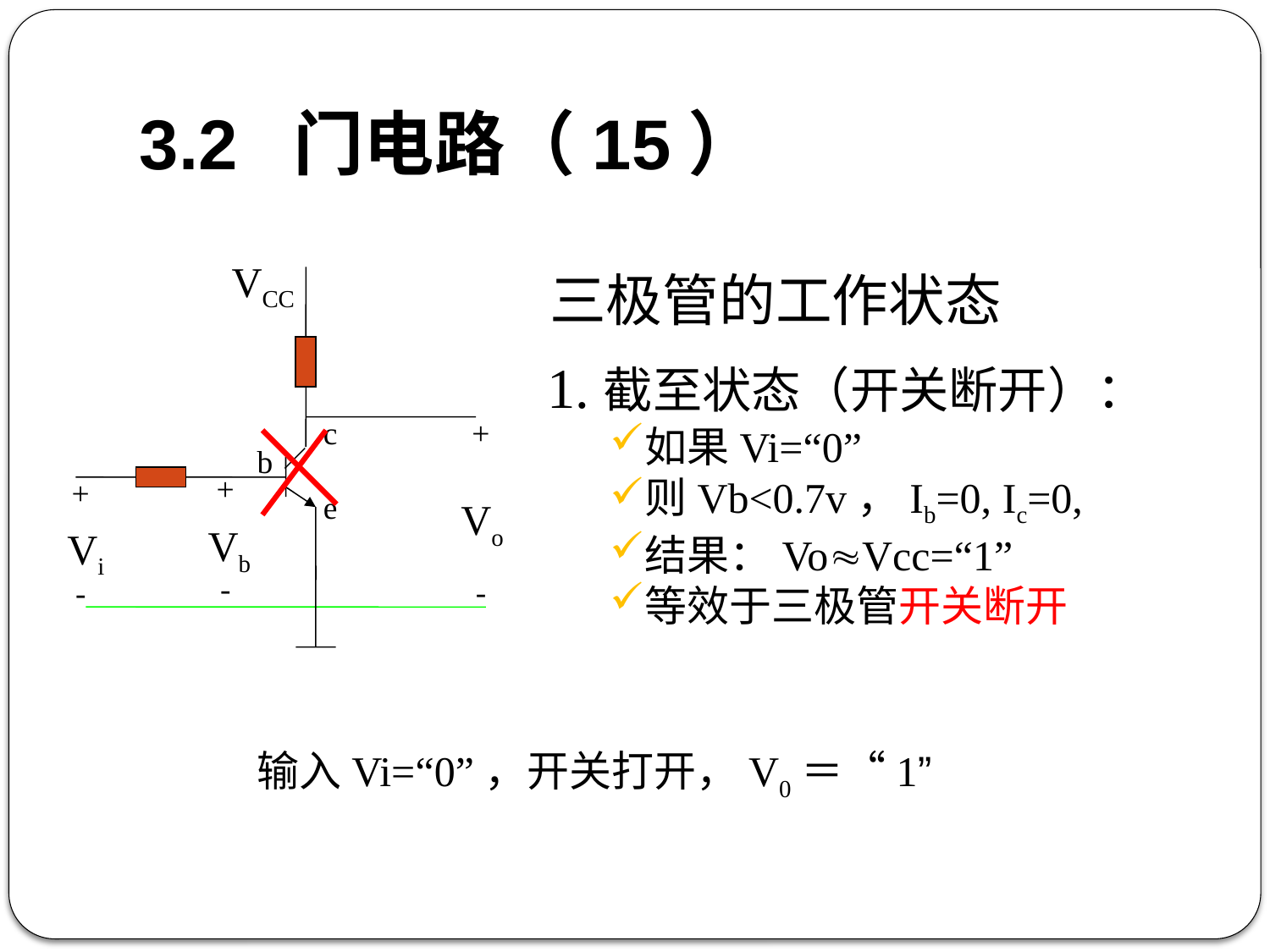

# 3.2  门电路（15）
VCC

+

+

-
-

Vo
Vi
c
b
e
三极管的工作状态
1.截至状态（开关断开）：
如果Vi=“0”
则Vb<0.7v，Ib=0, Ic=0,
结果：Vo≈Vcc=“1”
等效于三极管开关断开

+
Vb
-
输入Vi=“0”，开关打开，V0＝“1”